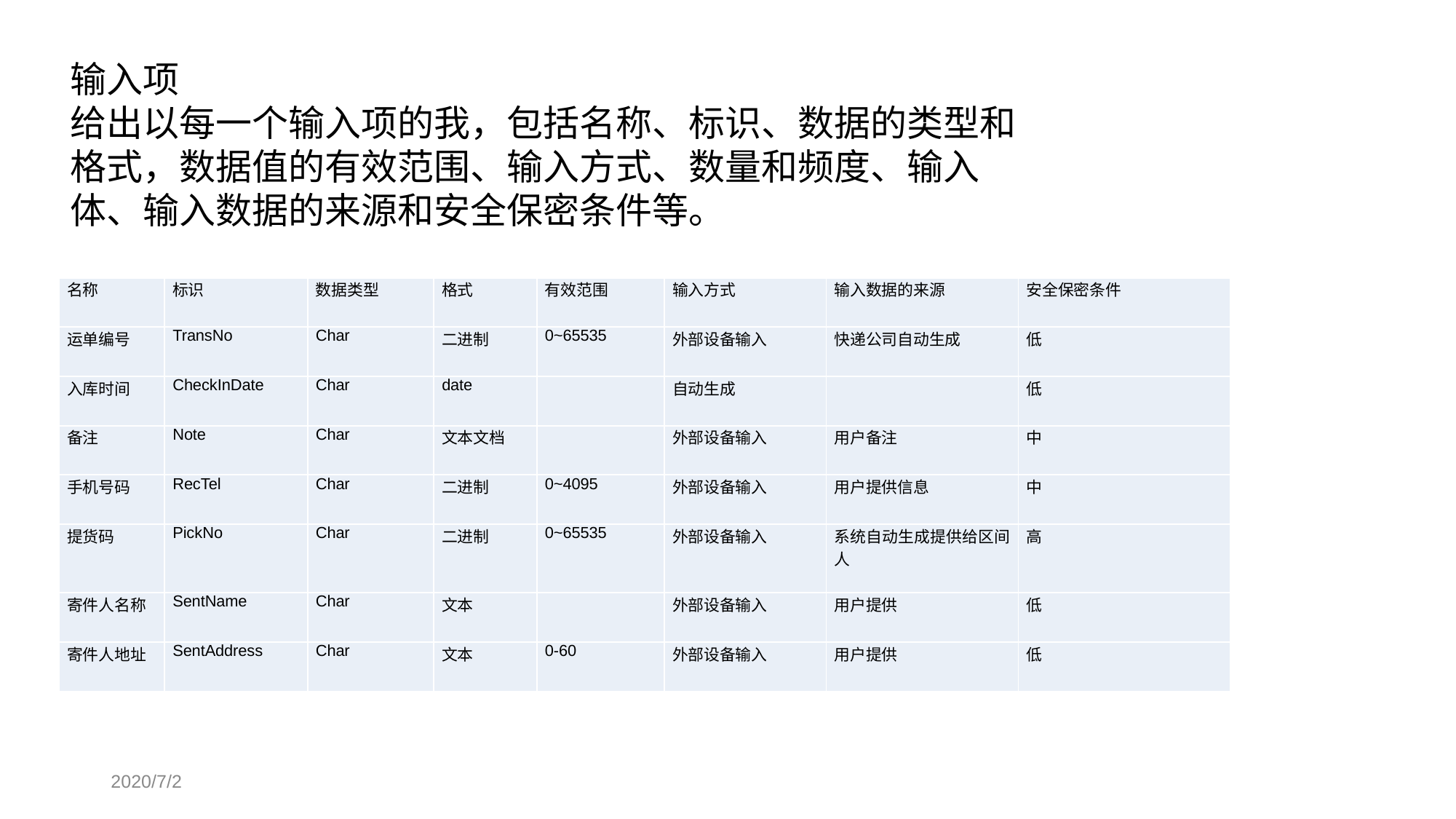

输入项
给出以每一个输入项的我，包括名称、标识、数据的类型和格式，数据值的有效范围、输入方式、数量和频度、输入体、输入数据的来源和安全保密条件等。
| 名称 | 标识 | 数据类型 | 格式 | 有效范围 | 输入方式 | 输入数据的来源 | 安全保密条件 |
| --- | --- | --- | --- | --- | --- | --- | --- |
| 运单编号 | TransNo | Char | 二进制 | 0~65535 | 外部设备输入 | 快递公司自动生成 | 低 |
| 入库时间 | CheckInDate | Char | date |  | 自动生成 |  | 低 |
| 备注 | Note | Char | 文本文档 |  | 外部设备输入 | 用户备注 | 中 |
| 手机号码 | RecTel | Char | 二进制 | 0~4095 | 外部设备输入 | 用户提供信息 | 中 |
| 提货码 | PickNo | Char | 二进制 | 0~65535 | 外部设备输入 | 系统自动生成提供给区间人 | 高 |
| 寄件人名称 | SentName | Char | 文本 |  | 外部设备输入 | 用户提供 | 低 |
| 寄件人地址 | SentAddress | Char | 文本 | 0-60 | 外部设备输入 | 用户提供 | 低 |
2020/7/2